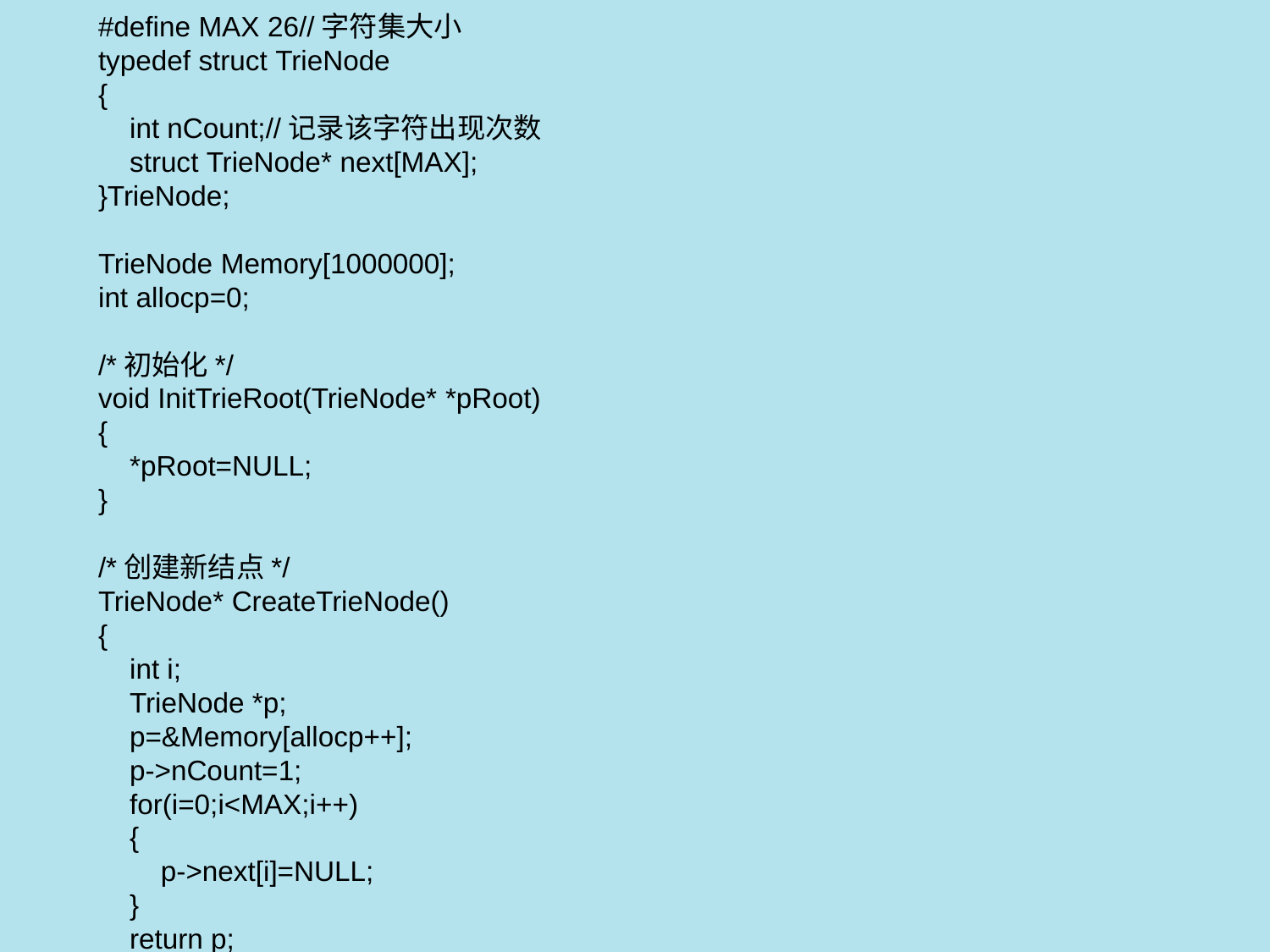

#define MAX 26//字符集大小
typedef struct TrieNode
{
    int nCount;//记录该字符出现次数
    struct TrieNode* next[MAX];
}TrieNode;

TrieNode Memory[1000000];
int allocp=0;

/*初始化*/
void InitTrieRoot(TrieNode* *pRoot)
{
    *pRoot=NULL;
}

/*创建新结点*/
TrieNode* CreateTrieNode()
{
    int i;
    TrieNode *p;
    p=&Memory[allocp++];
    p->nCount=1;
    for(i=0;i<MAX;i++)
    {
        p->next[i]=NULL;
    }
    return p;
}